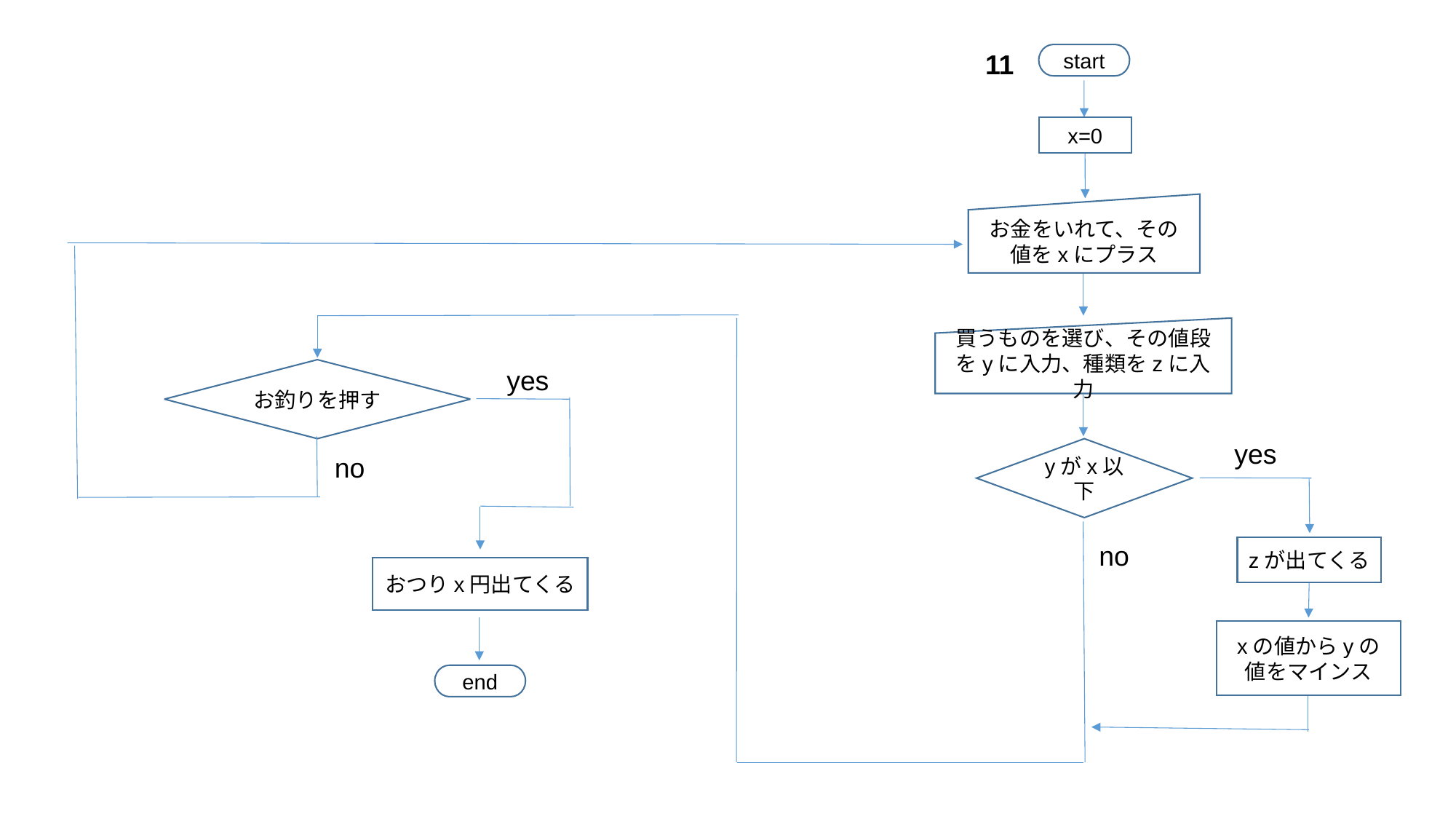

11
start
x=0
お金をいれて、その値をxにプラス
買うものを選び、その値段をyに入力、種類をzに入力
yes
お釣りを押す
yes
yがx以下
no
no
zが出てくる
おつりx円出てくる
xの値からyの値をマインス
end